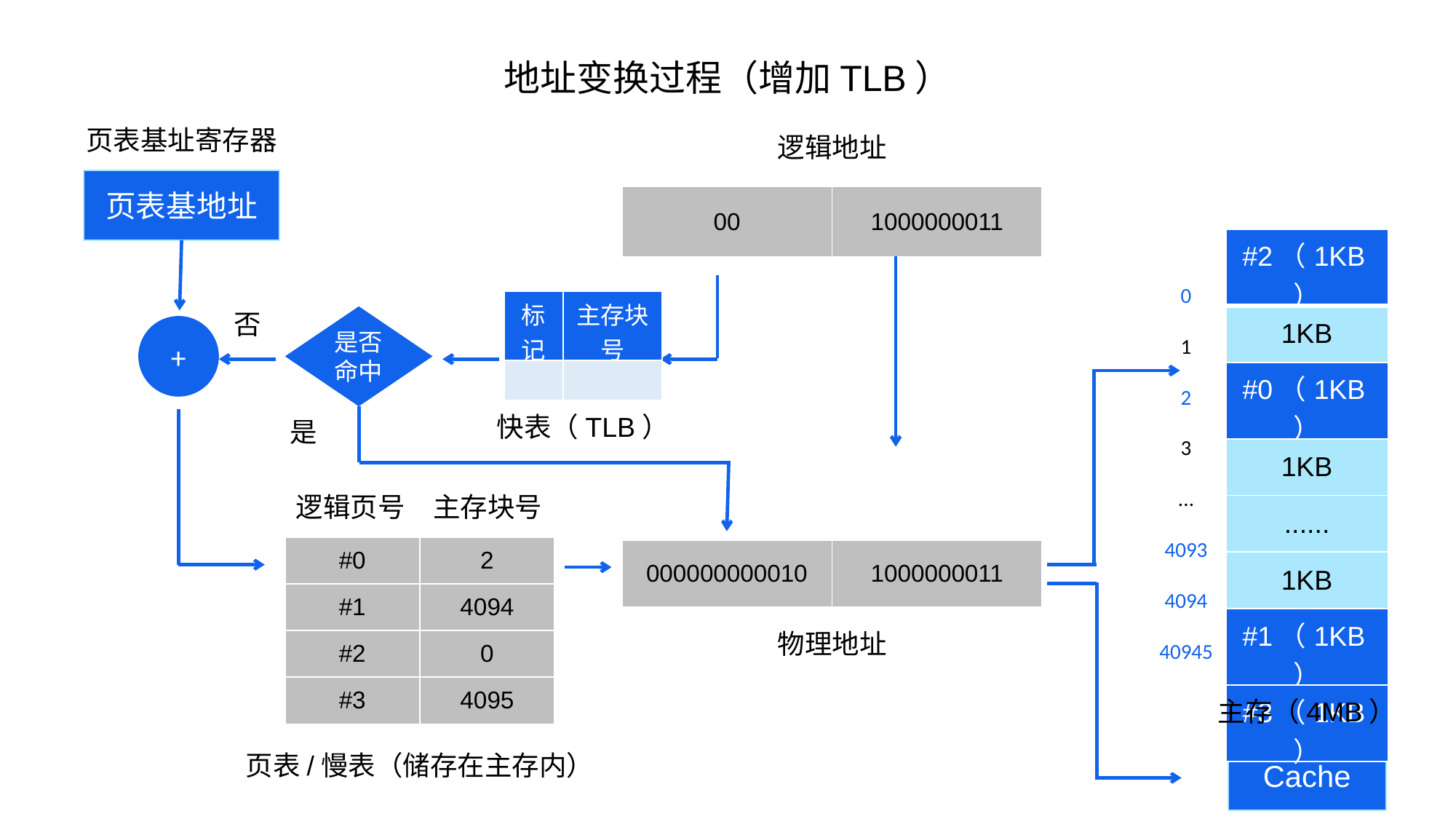

地址变换过程（增加TLB）
页表基址寄存器
逻辑地址
页表基地址
| 00 | 1000000011 |
| --- | --- |
| #2（1KB） |
| --- |
| 1KB |
| #0（1KB） |
| 1KB |
| ...... |
| 1KB |
| #1（1KB） |
| #3（1KB） |
0
1
2
3
...
4093
4094
40945
| 标记 | 主存块号 |
| --- | --- |
|  |  |
否
是否命中
+
快表（TLB）
是
逻辑页号
主存块号
| #0 | 2 |
| --- | --- |
| #1 | 4094 |
| #2 | 0 |
| #3 | 4095 |
| 000000000010 | 1000000011 |
| --- | --- |
物理地址
主存（4MB）
Cache
页表/慢表（储存在主存内）